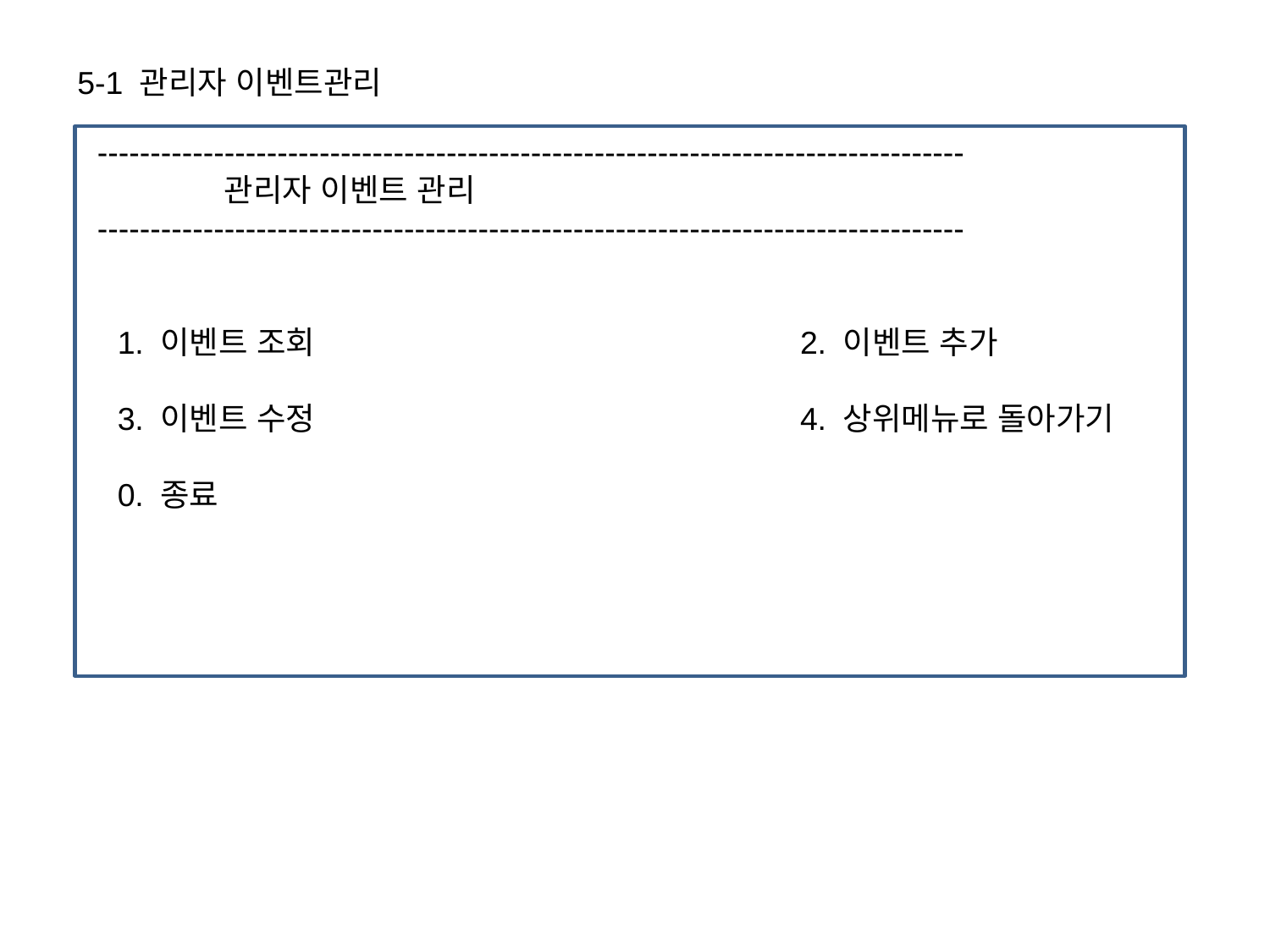

5-1 관리자 이벤트관리

----------------------------------------------------------------------------------	   		관리자 이벤트 관리
----------------------------------------------------------------------------------
1. 이벤트 조회				2. 이벤트 추가

3. 이벤트 수정				4. 상위메뉴로 돌아가기

0. 종료